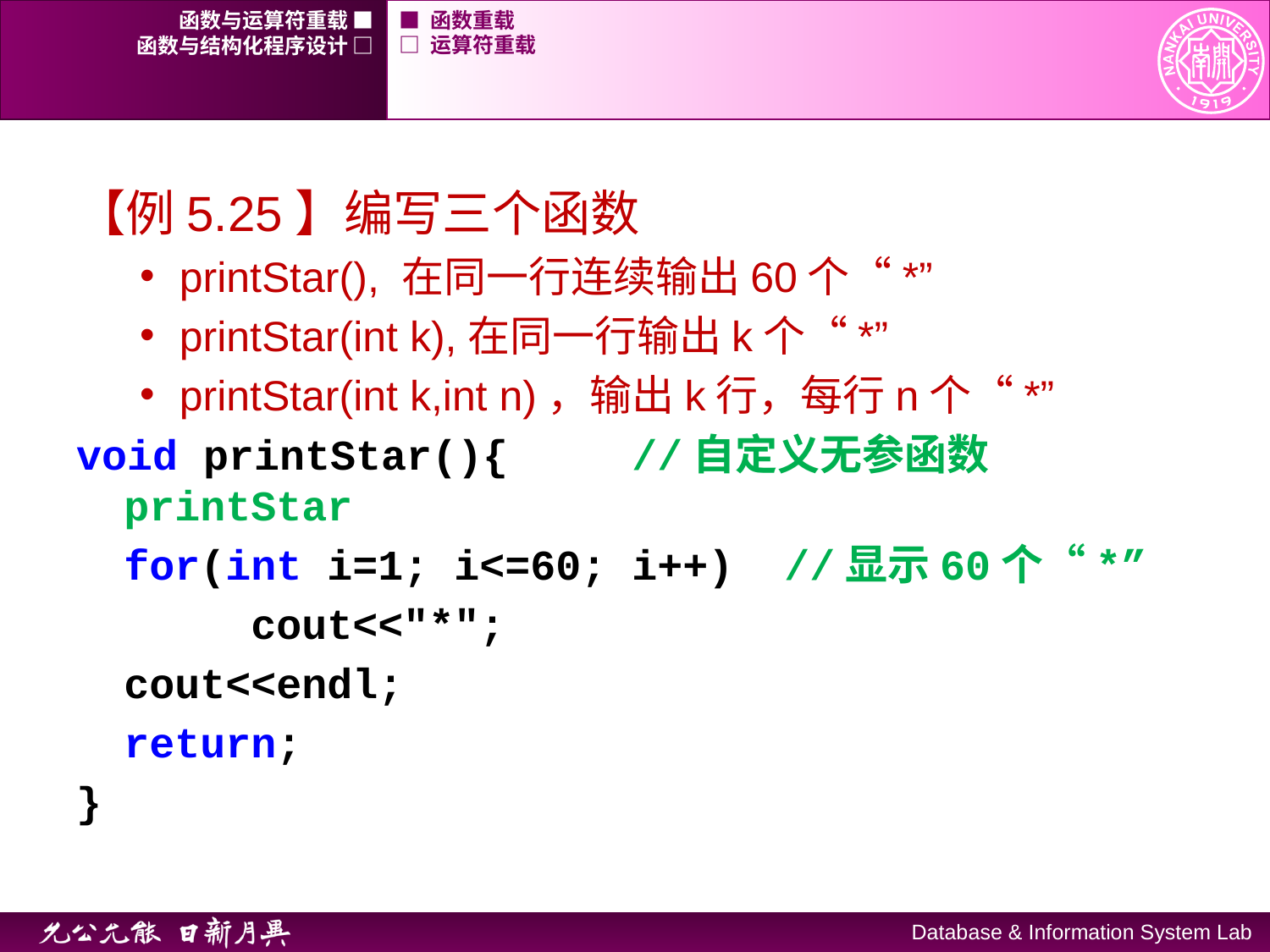

函数与运算符重载 ■
■ 函数重载
函数与结构化程序设计 □
□ 运算符重载

【例5.25】编写三个函数
printStar(), 在同一行连续输出60个“*”
printStar(int k),在同一行输出k个“*”
printStar(int k,int n)，输出k行，每行n个“*”
void printStar(){  	//自定义无参函数printStar
	for(int i=1; i<=60; i++)  //显示60个“*”
		cout<<"*";
	cout<<endl;
	return;
}